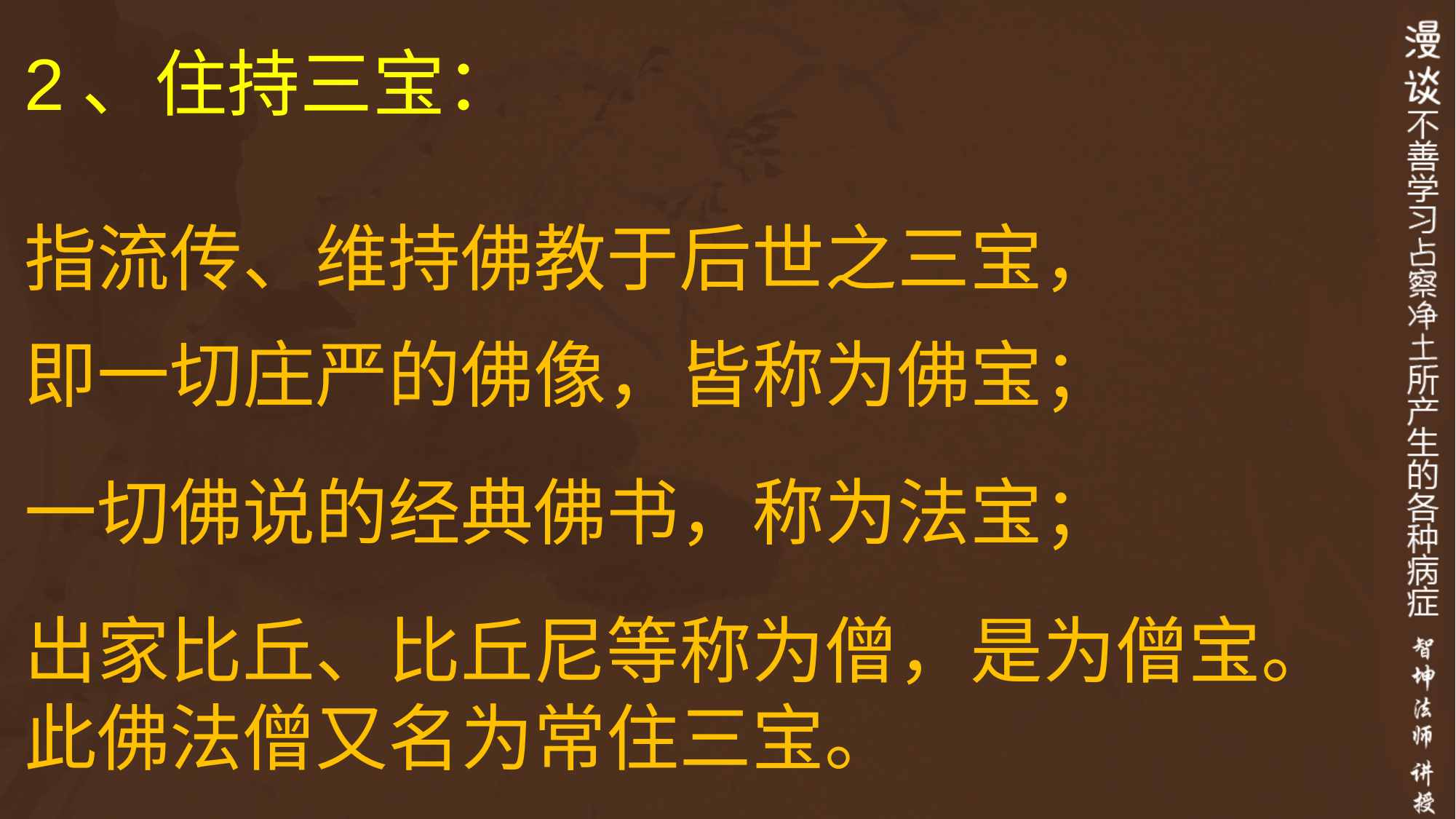

2、住持三宝：

指流传、维持佛教于后世之三宝，

即一切庄严的佛像，皆称为佛宝；

一切佛说的经典佛书，称为法宝；

出家比丘、比丘尼等称为僧，是为僧宝。此佛法僧又名为常住三宝。